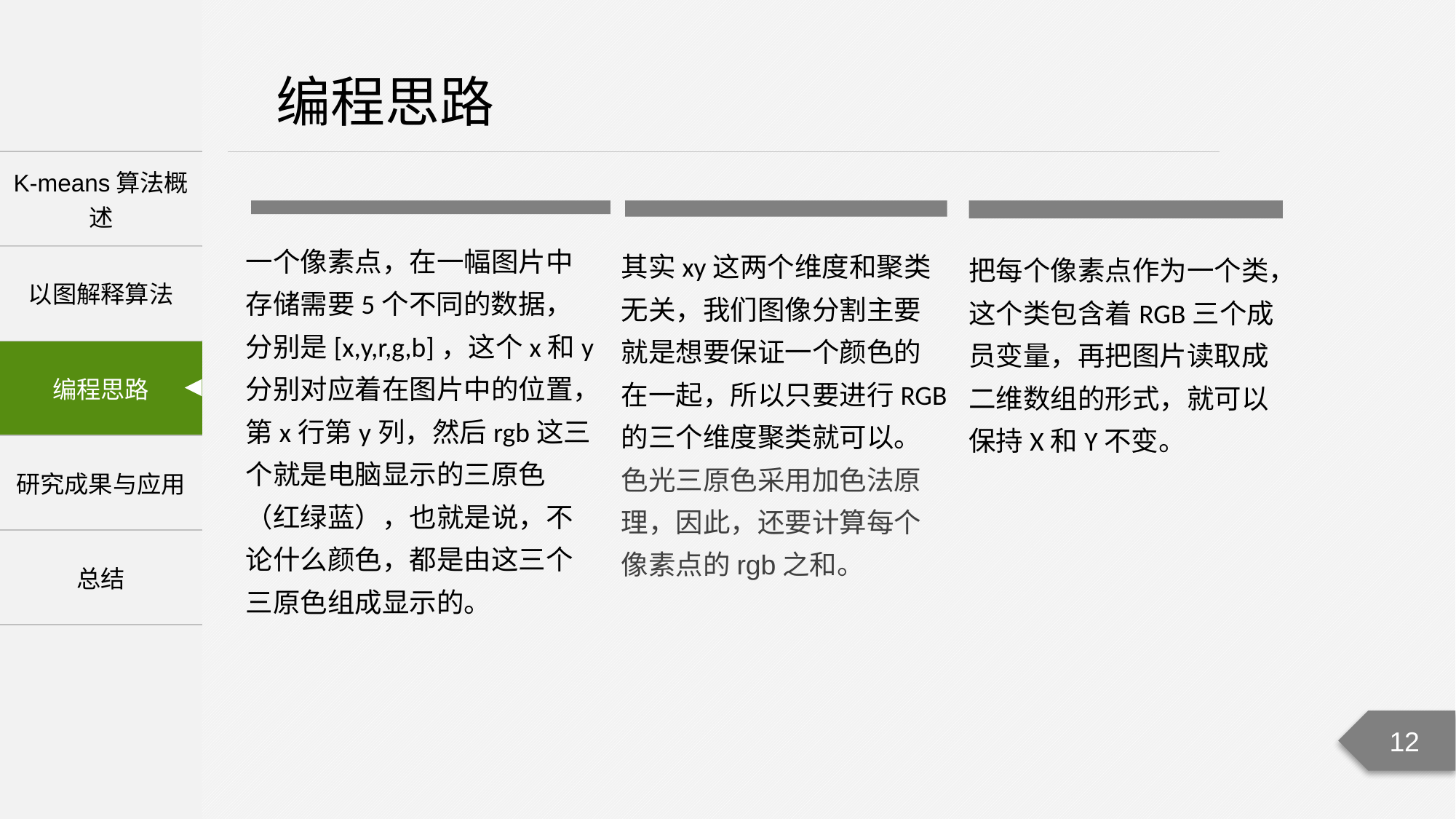

一个像素点，在一幅图片中存储需要5个不同的数据，分别是[x,y,r,g,b]，这个x和y分别对应着在图片中的位置，第x行第y列，然后rgb这三个就是电脑显示的三原色（红绿蓝），也就是说，不论什么颜色，都是由这三个三原色组成显示的。

其实xy这两个维度和聚类无关，我们图像分割主要就是想要保证一个颜色的在一起，所以只要进行RGB的三个维度聚类就可以。
色光三原色采用加色法原理，因此，还要计算每个像素点的rgb之和。

把每个像素点作为一个类，这个类包含着RGB三个成员变量，再把图片读取成二维数组的形式，就可以保持X和Y不变。